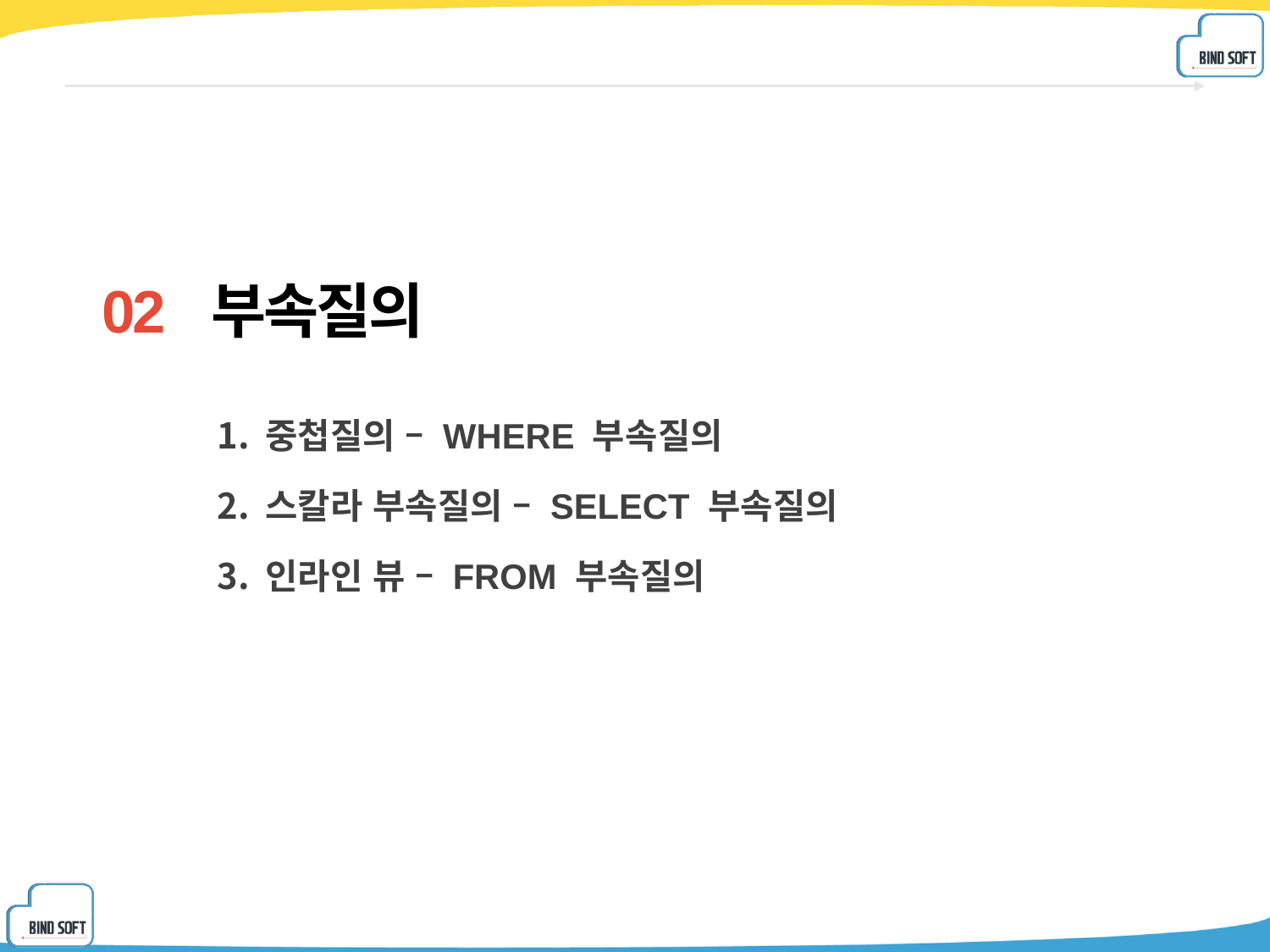

02  부속질의
중첩질의 – WHERE 부속질의
스칼라 부속질의 – SELECT 부속질의
인라인 뷰 – FROM 부속질의